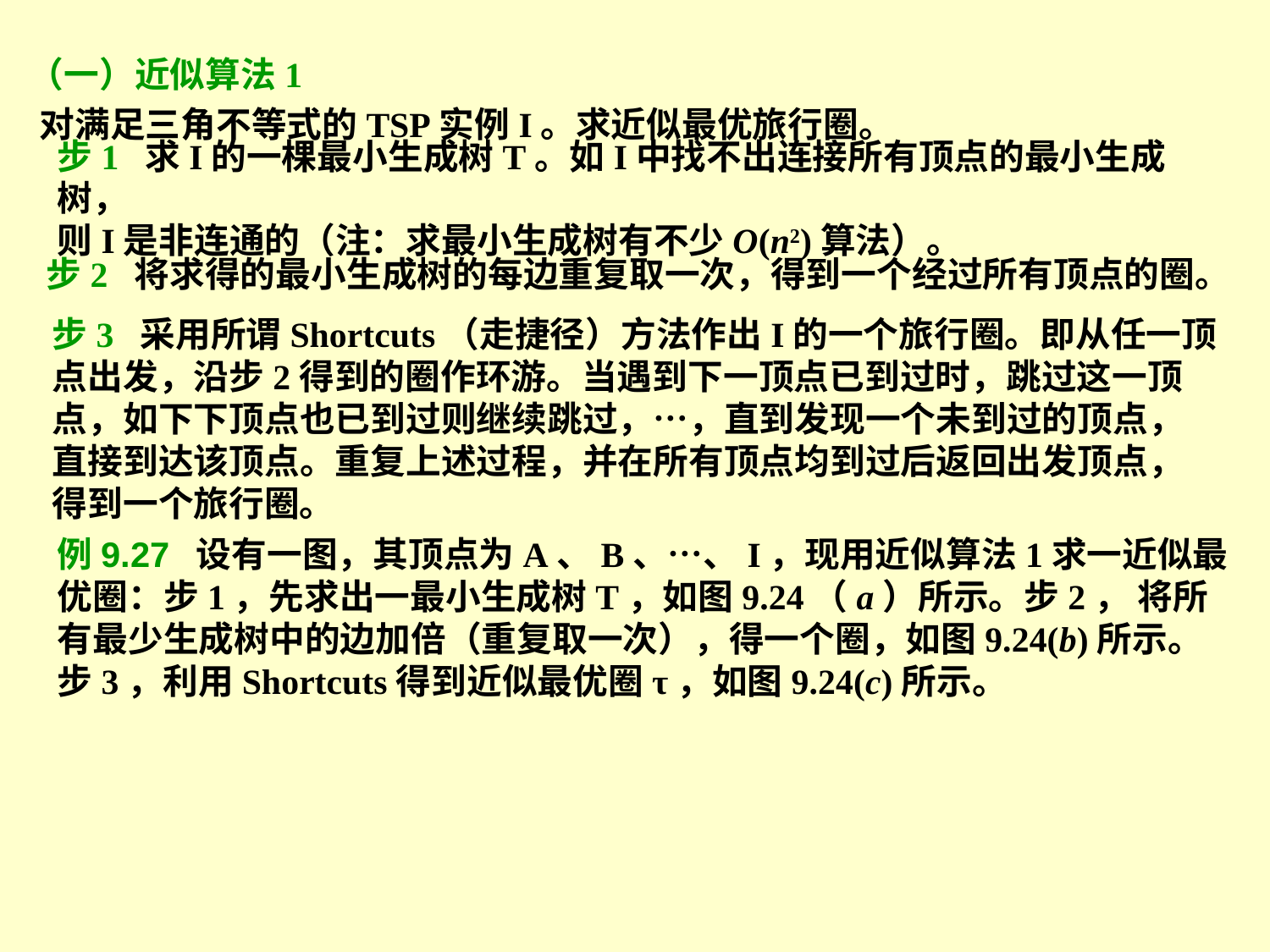

（一）近似算法1
对满足三角不等式的TSP实例I。求近似最优旅行圈。
步1  求I的一棵最小生成树T。如I中找不出连接所有顶点的最小生成树，
则I是非连通的（注：求最小生成树有不少O(n2)算法）。
步2  将求得的最小生成树的每边重复取一次，得到一个经过所有顶点的圈。
步3  采用所谓Shortcuts（走捷径）方法作出I的一个旅行圈。即从任一顶
点出发，沿步2得到的圈作环游。当遇到下一顶点已到过时，跳过这一顶
点，如下下顶点也已到过则继续跳过，…，直到发现一个未到过的顶点，
直接到达该顶点。重复上述过程，并在所有顶点均到过后返回出发顶点，
得到一个旅行圈。
例9.27  设有一图，其顶点为A、B、…、I，现用近似算法1求一近似最优圈：步1，先求出一最小生成树T，如图9.24（a）所示。步2， 将所有最少生成树中的边加倍（重复取一次），得一个圈，如图9.24(b)所示。步3，利用Shortcuts得到近似最优圈τ，如图9.24(c)所示。